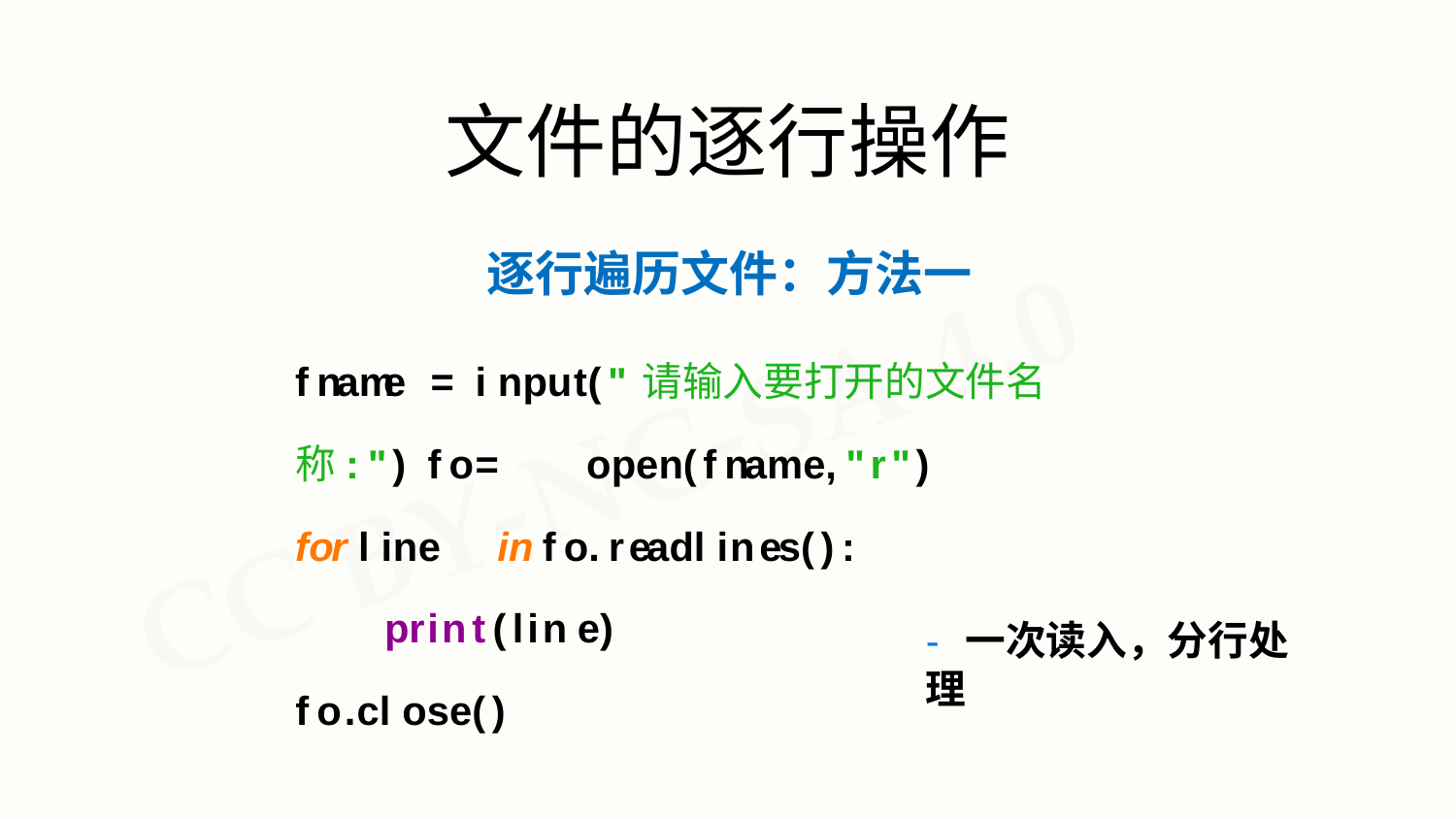

# 文件的逐行操作
逐行遍历文件：方法一
fname		=	input("请输入要打开的文件名称:") fo	=	open(fname,"r")
for line	in fo.readlines():

print(line)
- 一次读入，分行处理
fo.close()